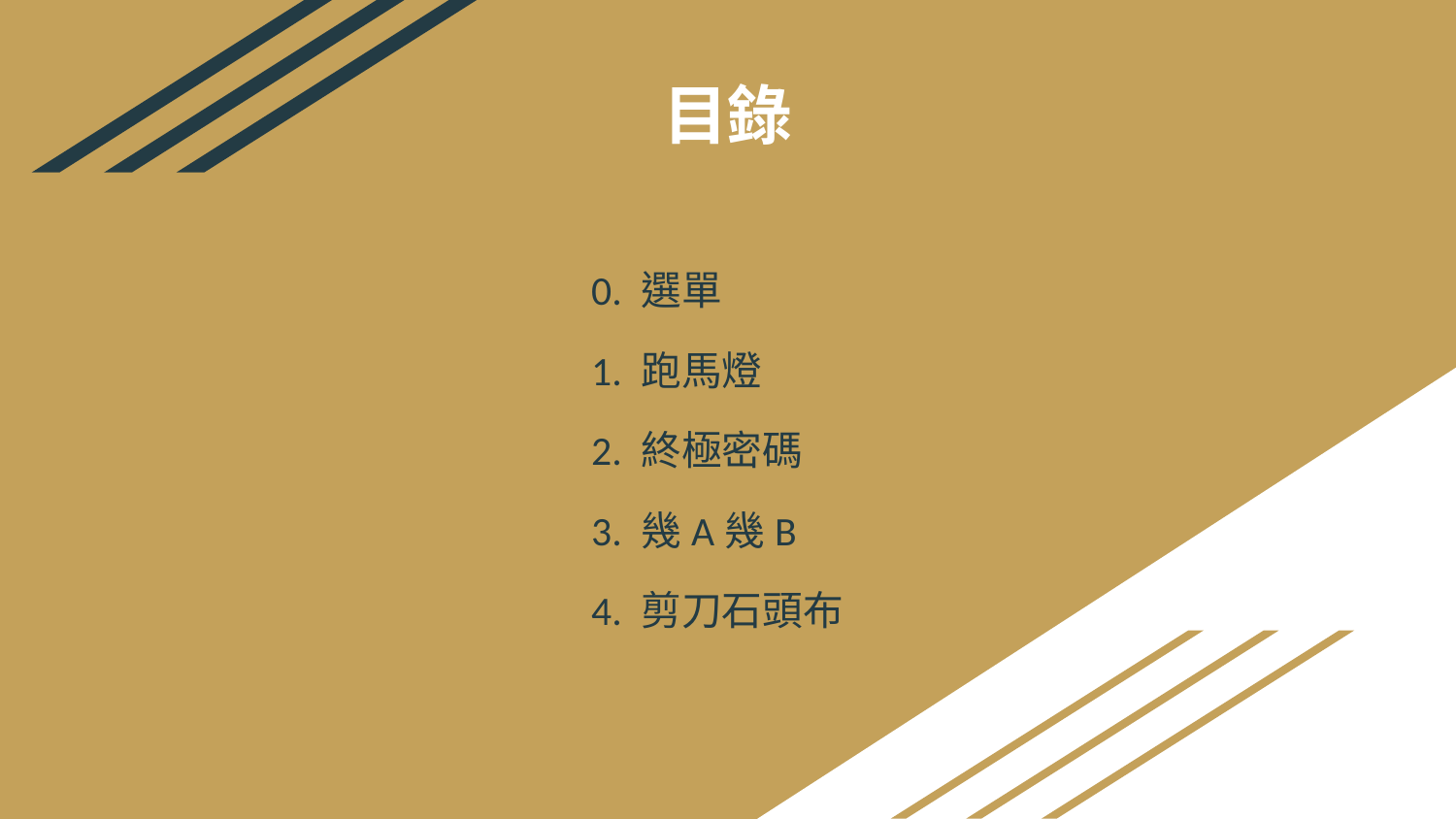

# 目錄
0. 選單
1. 跑馬燈
2. 終極密碼
3. 幾A幾B
4. 剪刀石頭布